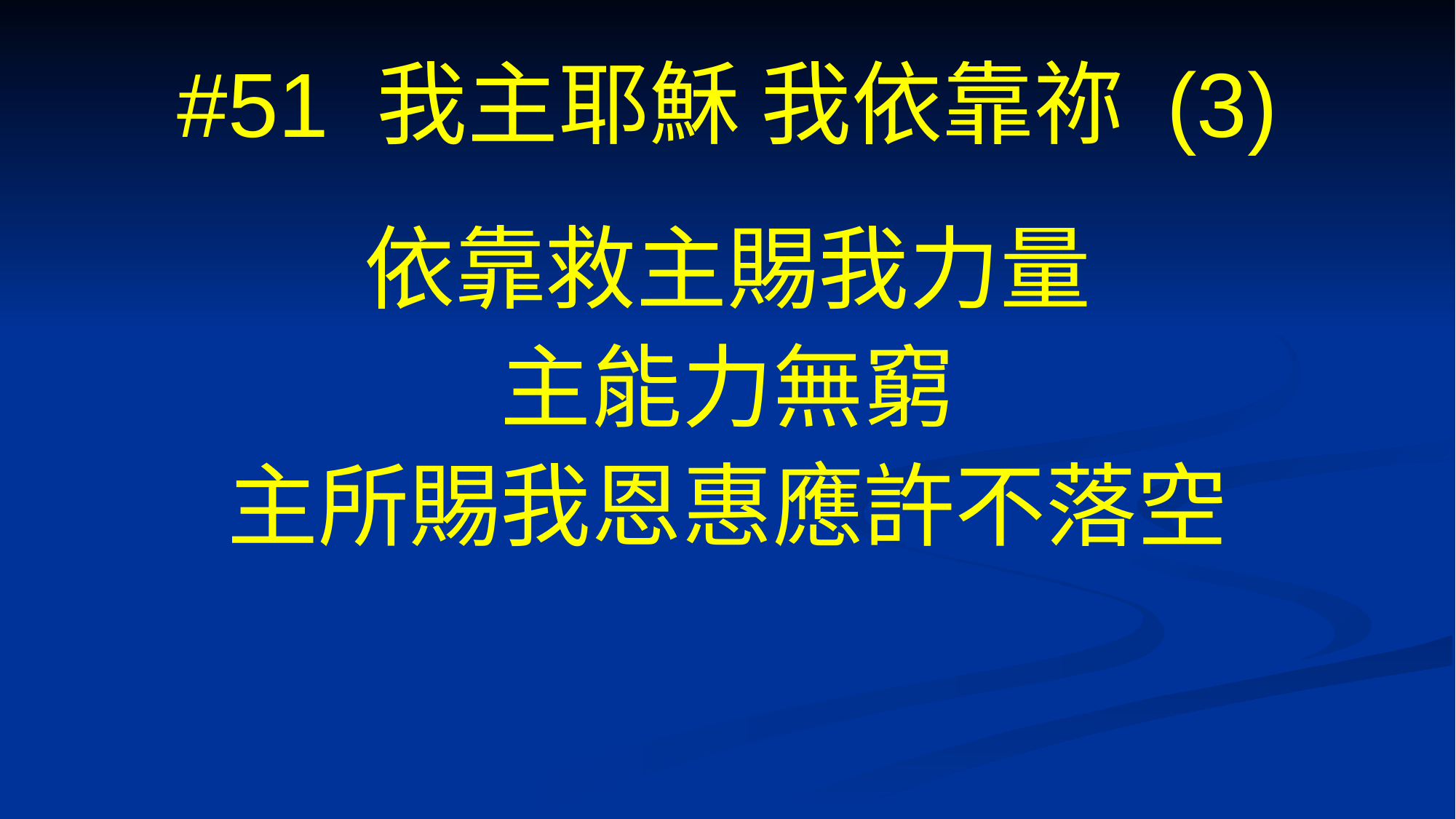

# #51 我主耶穌 我依靠祢 (3)
依靠救主賜我力量
主能力無窮
主所賜我恩惠應許不落空